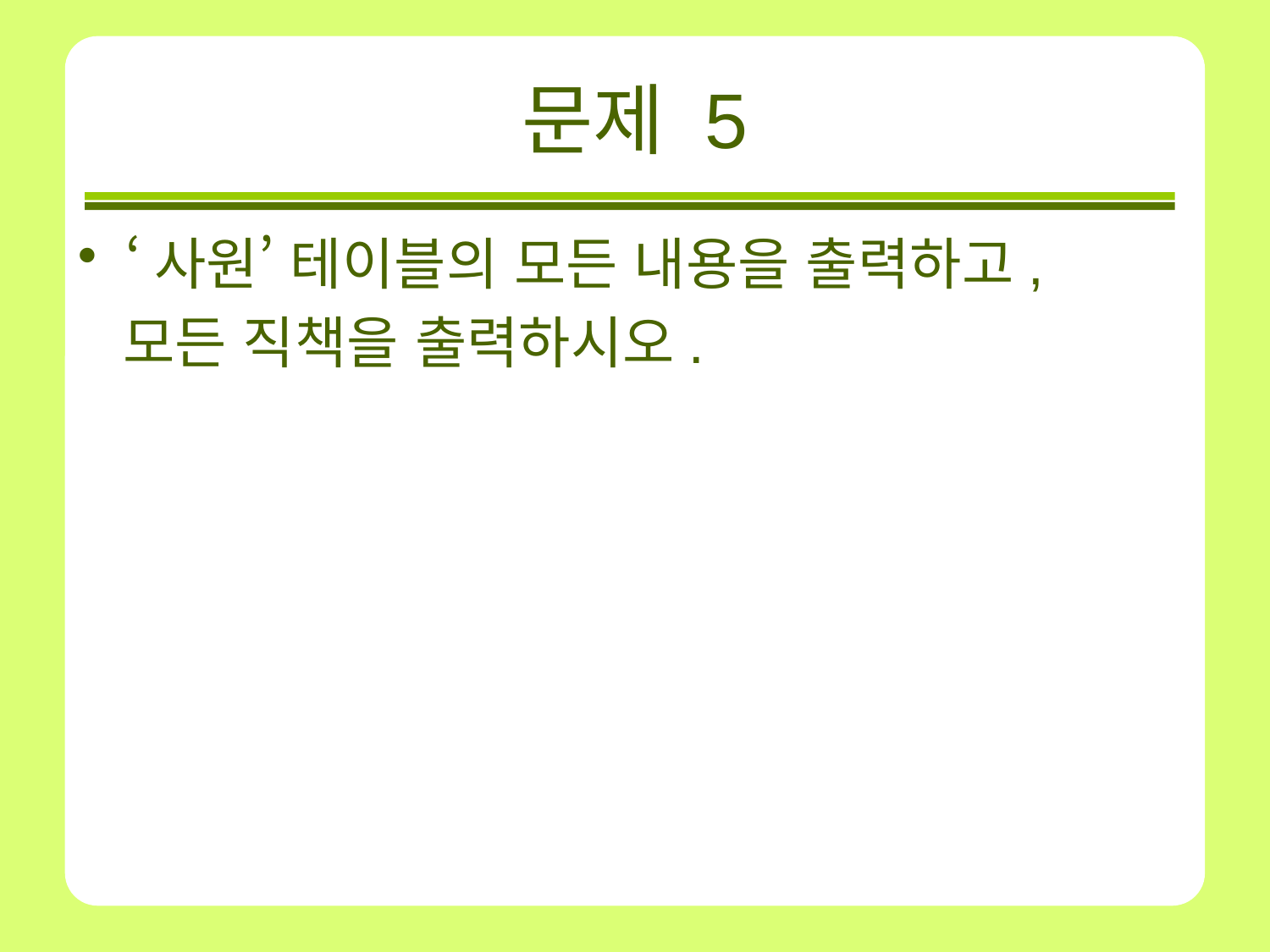

# 문제 5
‘사원’ 테이블의 모든 내용을 출력하고,
  모든 직책을 출력하시오.